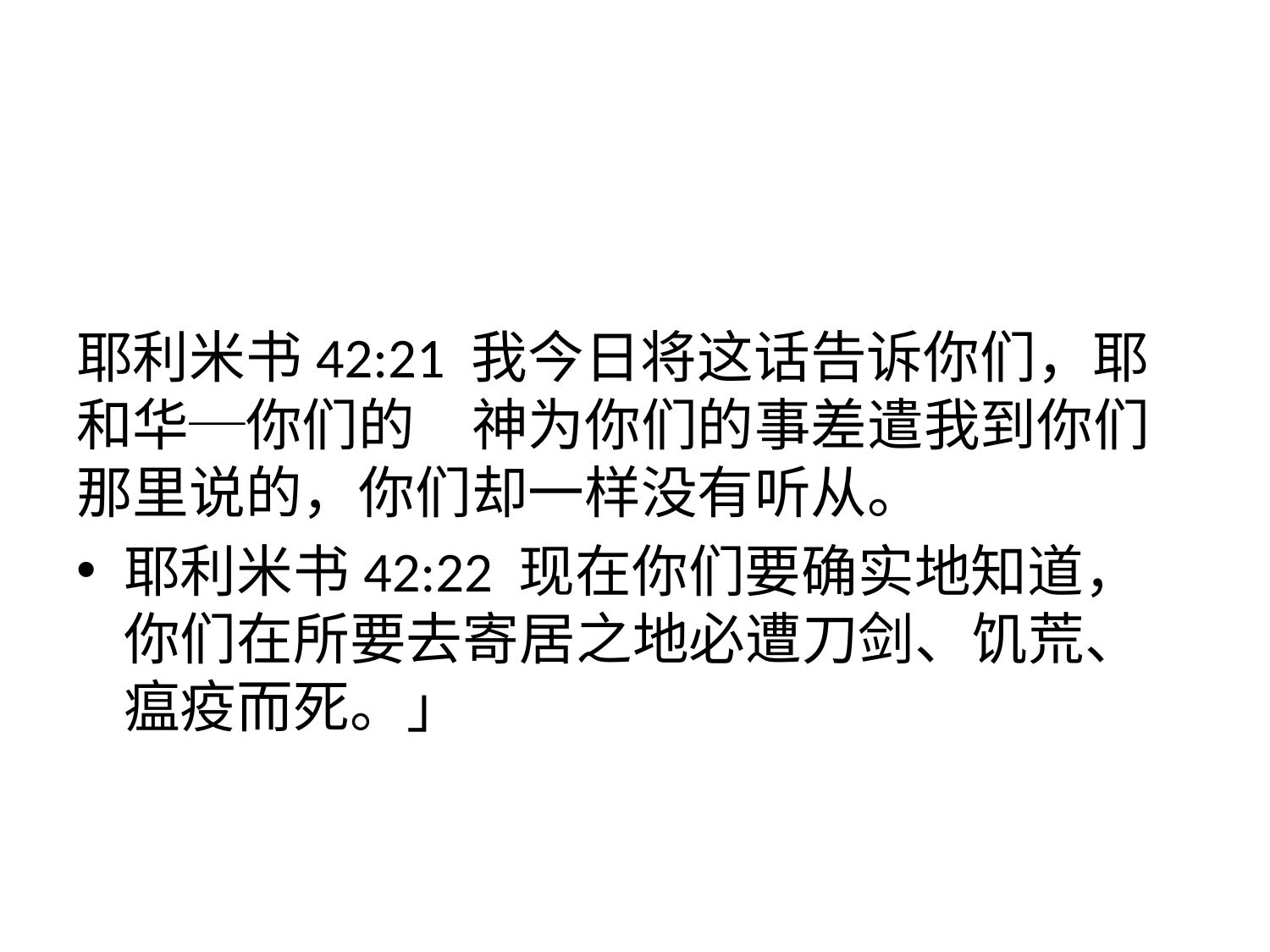

#

耶利米书42:21 我今日将这话告诉你们，耶和华─你们的　神为你们的事差遣我到你们那里说的，你们却一样没有听从。
耶利米书42:22 现在你们要确实地知道，你们在所要去寄居之地必遭刀剑、饥荒、瘟疫而死。」